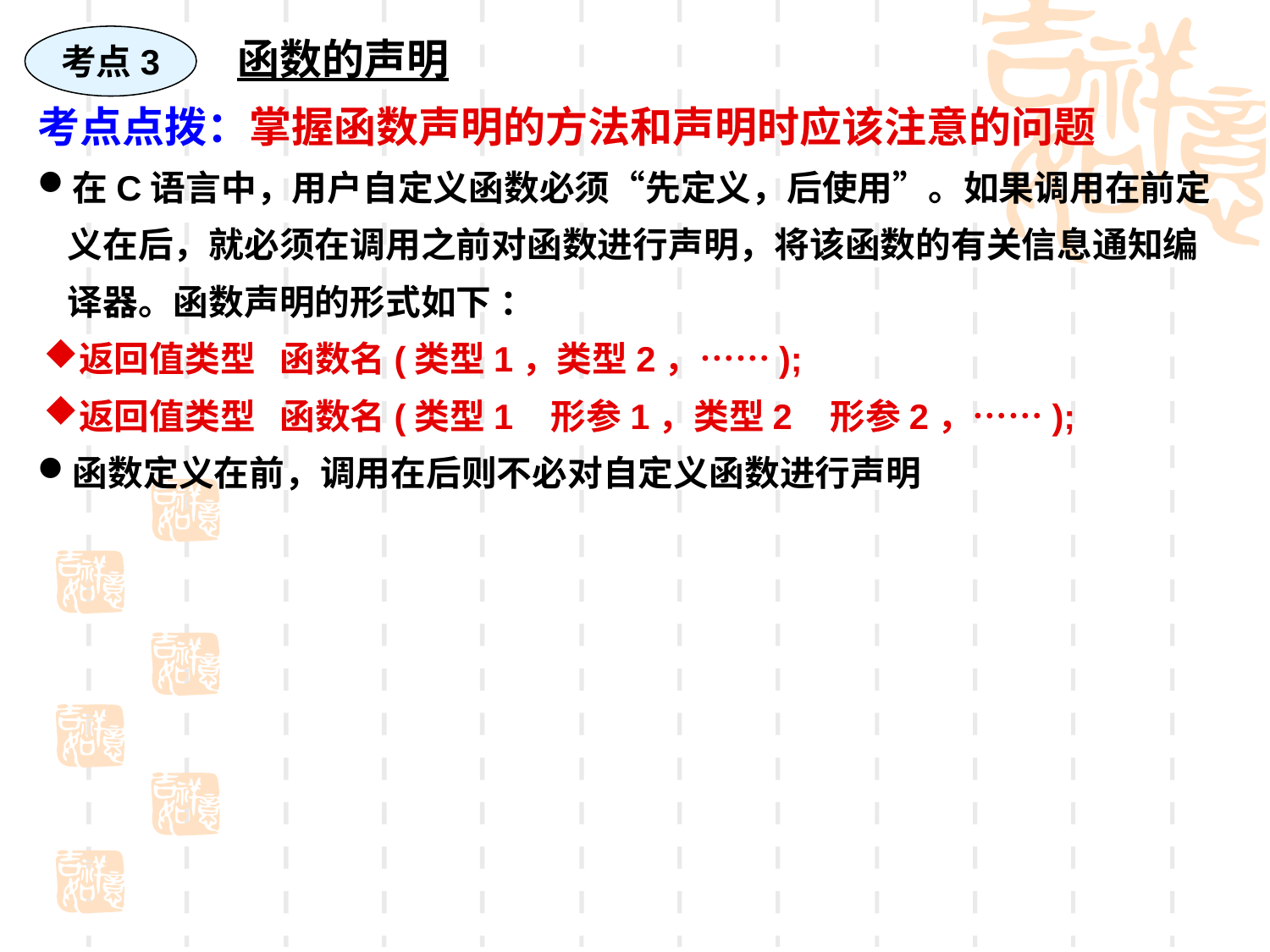

考点3
函数的声明
考点点拨：掌握函数声明的方法和声明时应该注意的问题
在C语言中，用户自定义函数必须“先定义，后使用”。如果调用在前定义在后，就必须在调用之前对函数进行声明，将该函数的有关信息通知编译器。函数声明的形式如下 ：
返回值类型   函数名(类型1，类型2，……);
返回值类型   函数名(类型1   形参1，类型2   形参2，……);
函数定义在前，调用在后则不必对自定义函数进行声明